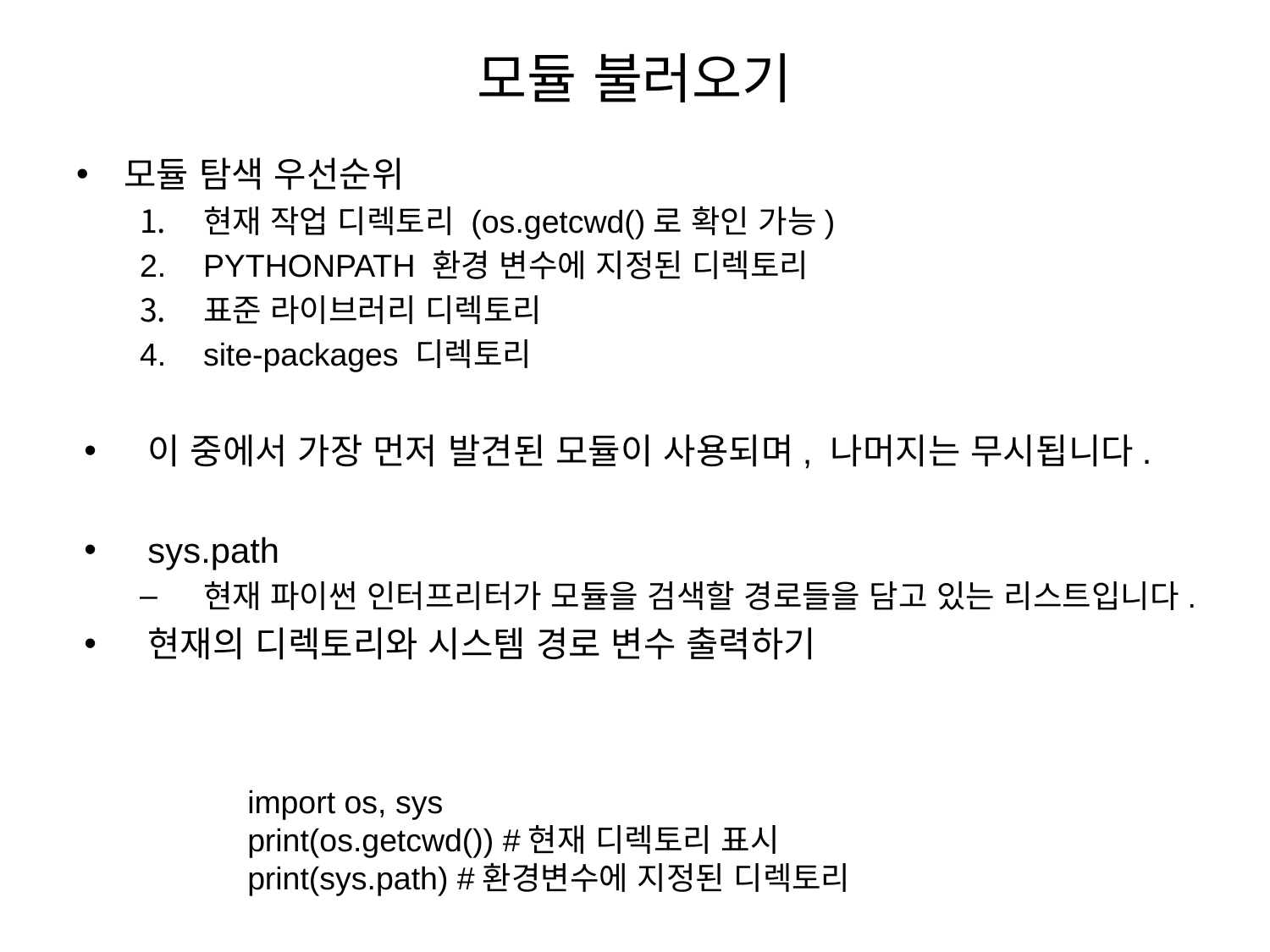

# 모듈 불러오기
모듈 탐색 우선순위
현재 작업 디렉토리 (os.getcwd()로 확인 가능)
PYTHONPATH 환경 변수에 지정된 디렉토리
표준 라이브러리 디렉토리
site-packages 디렉토리

이 중에서 가장 먼저 발견된 모듈이 사용되며, 나머지는 무시됩니다.

sys.path
현재 파이썬 인터프리터가 모듈을 검색할 경로들을 담고 있는 리스트입니다.
현재의 디렉토리와 시스템 경로 변수 출력하기

import os, sys
print(os.getcwd()) #현재 디렉토리 표시
print(sys.path) #환경변수에 지정된 디렉토리